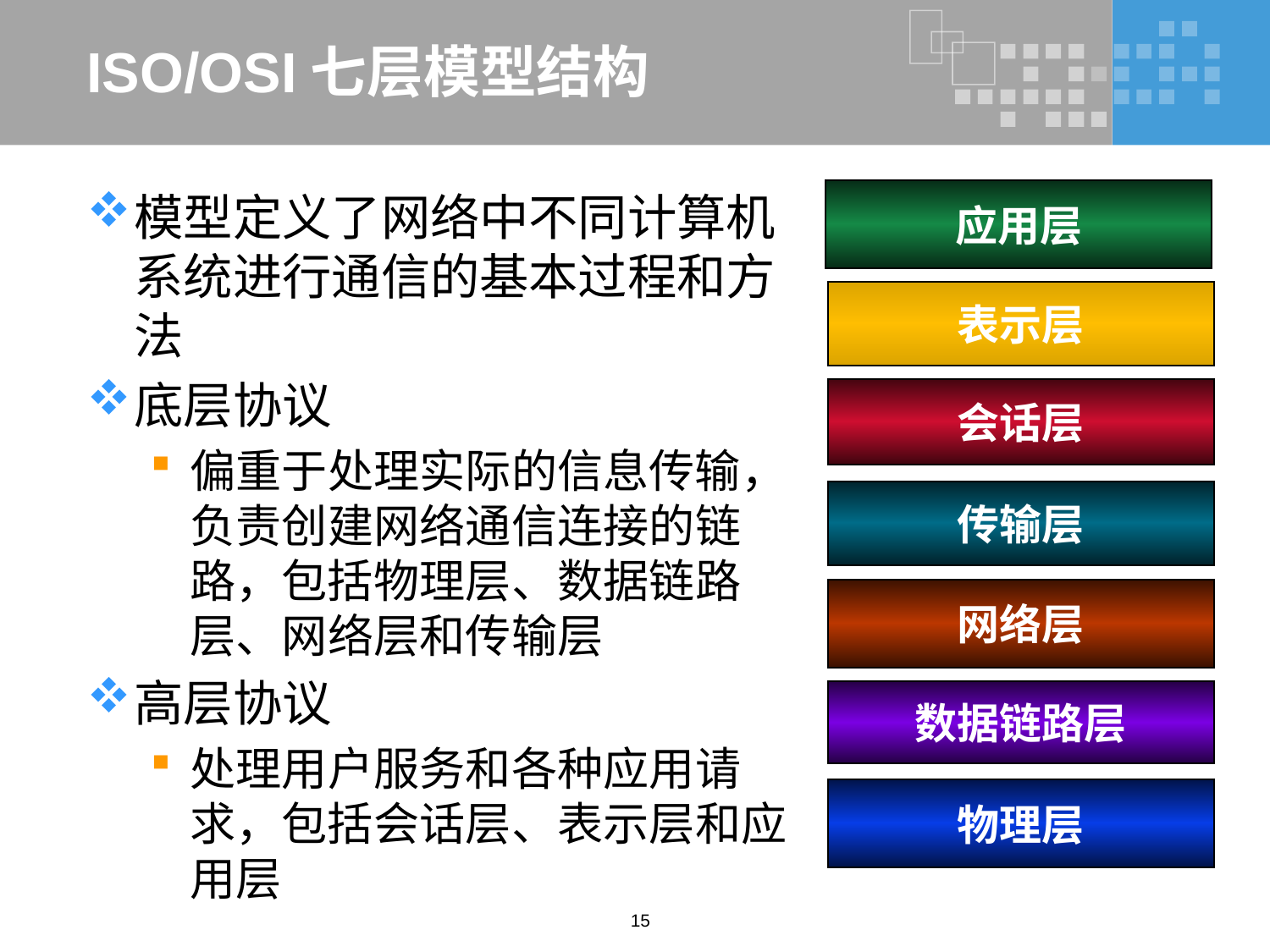

# ISO/OSI七层模型结构
模型定义了网络中不同计算机系统进行通信的基本过程和方法
底层协议
偏重于处理实际的信息传输，负责创建网络通信连接的链路，包括物理层、数据链路层、网络层和传输层
高层协议
处理用户服务和各种应用请求，包括会话层、表示层和应用层
应用层
表示层
会话层
传输层
网络层
数据链路层
物理层
15